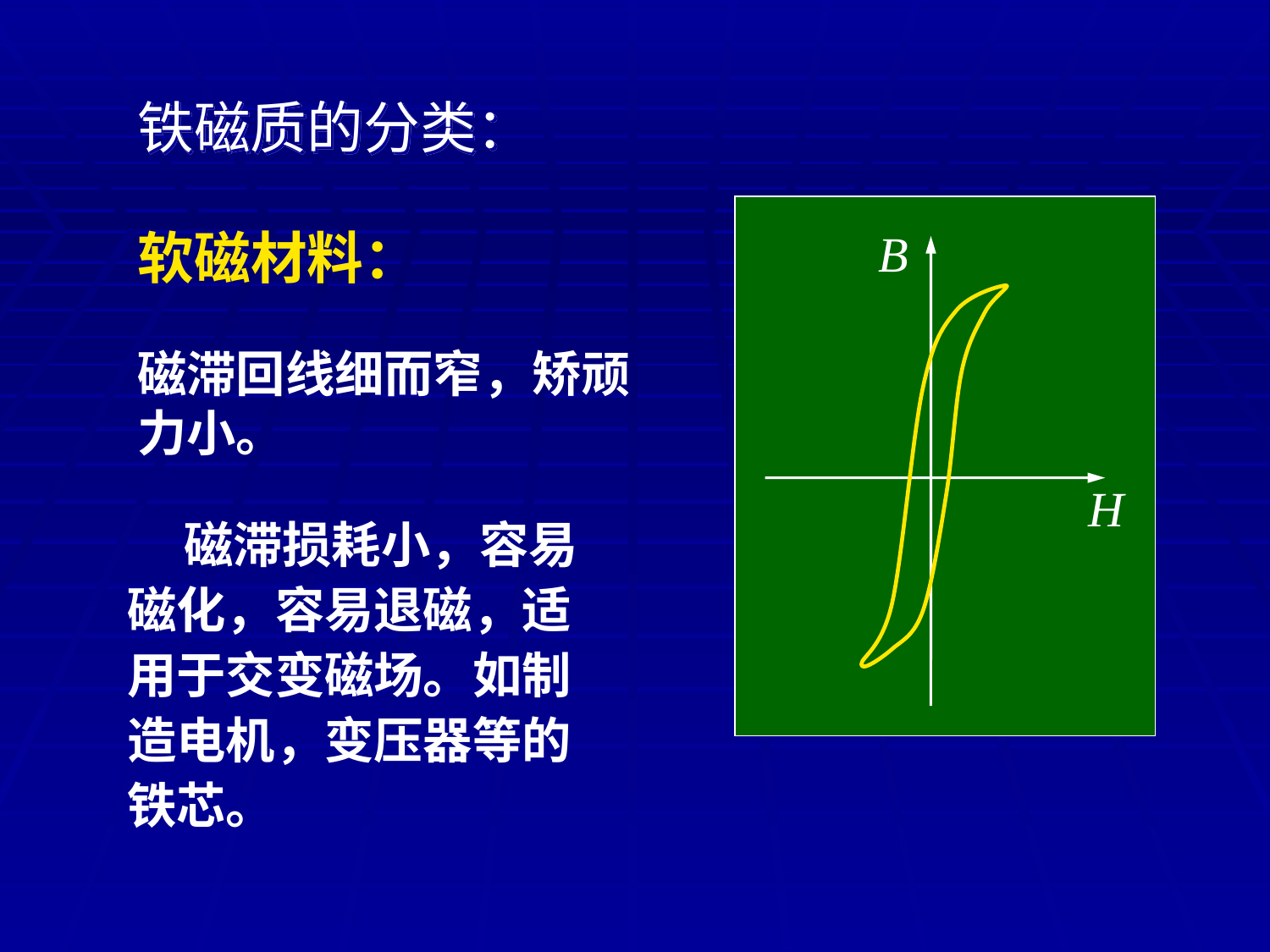

铁磁质的分类：

B

H

软磁材料：
磁滞回线细而窄，矫顽力小。
    磁滞损耗小，容易磁化，容易退磁，适用于交变磁场。如制造电机，变压器等的铁芯。